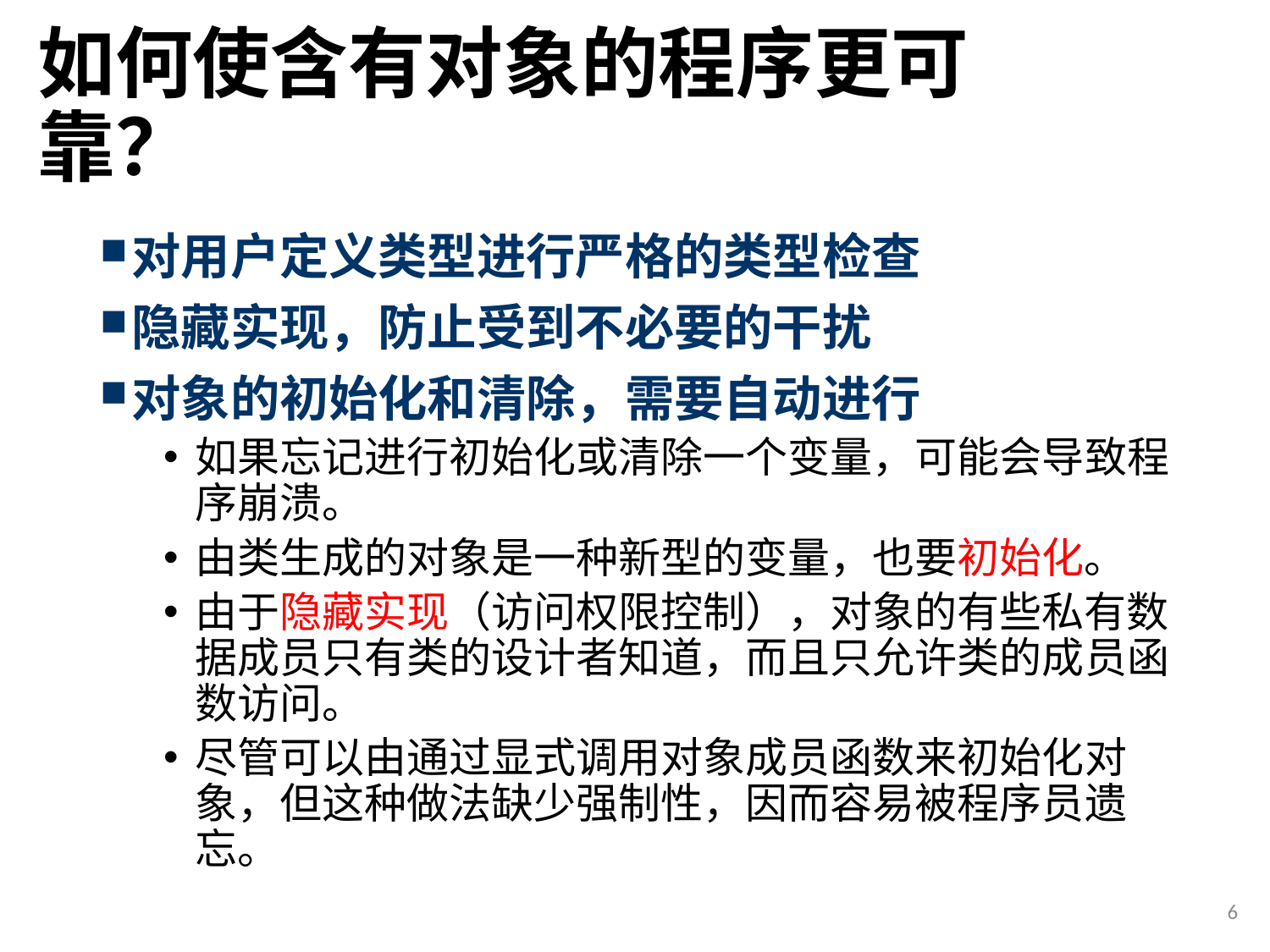

# 如何使含有对象的程序更可靠？
对用户定义类型进行严格的类型检查
隐藏实现，防止受到不必要的干扰
对象的初始化和清除，需要自动进行
如果忘记进行初始化或清除一个变量，可能会导致程序崩溃。
由类生成的对象是一种新型的变量，也要初始化。
由于隐藏实现（访问权限控制），对象的有些私有数据成员只有类的设计者知道，而且只允许类的成员函数访问。
尽管可以由通过显式调用对象成员函数来初始化对象，但这种做法缺少强制性，因而容易被程序员遗忘。
6